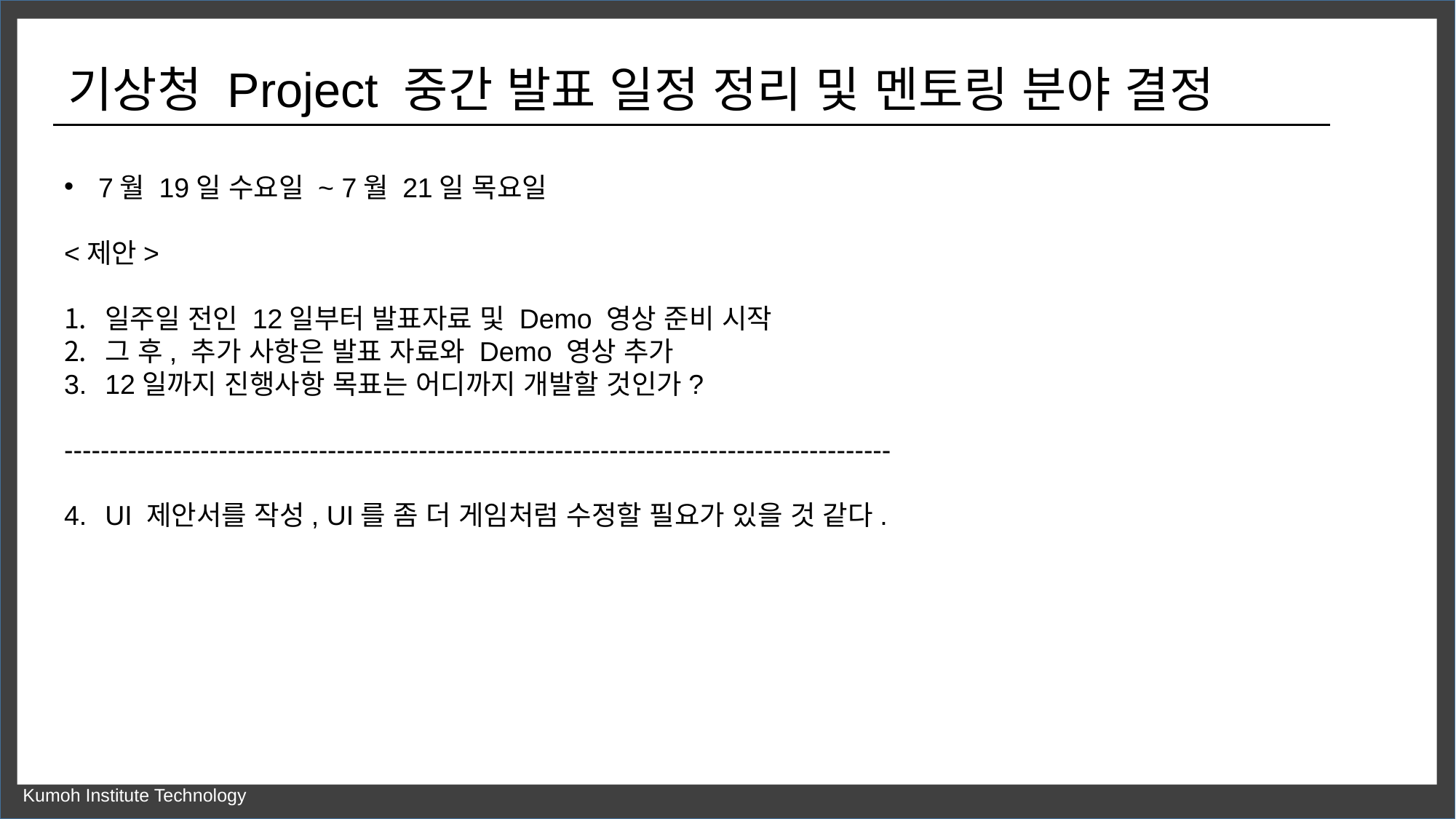

기상청 Project 중간 발표 일정 정리 및 멘토링 분야 결정
7월 19일 수요일 ~ 7월 21일 목요일

<제안>

일주일 전인 12일부터 발표자료 및 Demo 영상 준비 시작
그 후, 추가 사항은 발표 자료와 Demo 영상 추가
12일까지 진행사항 목표는 어디까지 개발할 것인가?

-------------------------------------------------------------------------------------------

UI 제안서를 작성, UI를 좀 더 게임처럼 수정할 필요가 있을 것 같다.
Kumoh Institute Technology